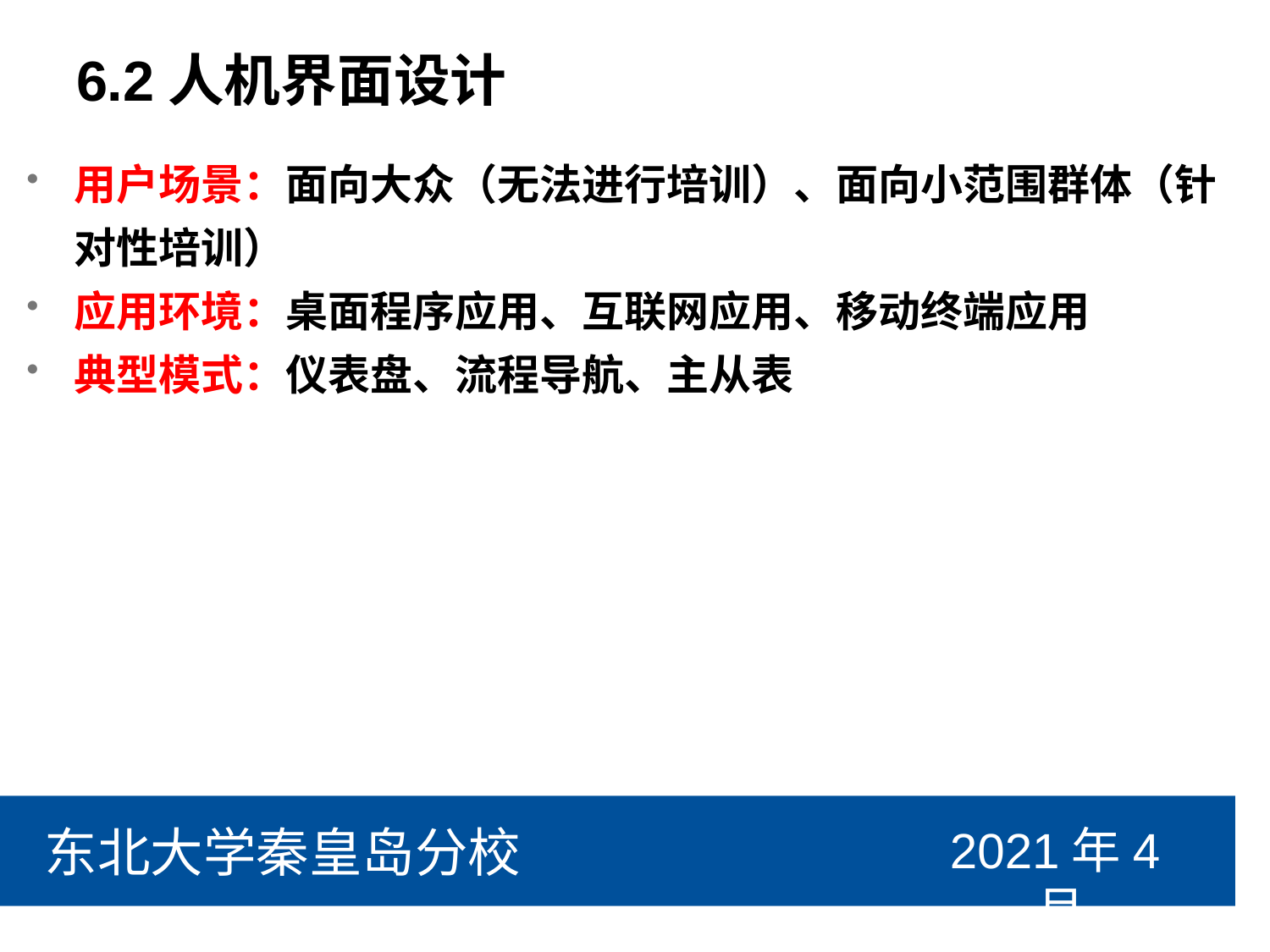

# 6.2人机界面设计
用户场景：面向大众（无法进行培训）、面向小范围群体（针对性培训）
应用环境：桌面程序应用、互联网应用、移动终端应用
典型模式：仪表盘、流程导航、主从表